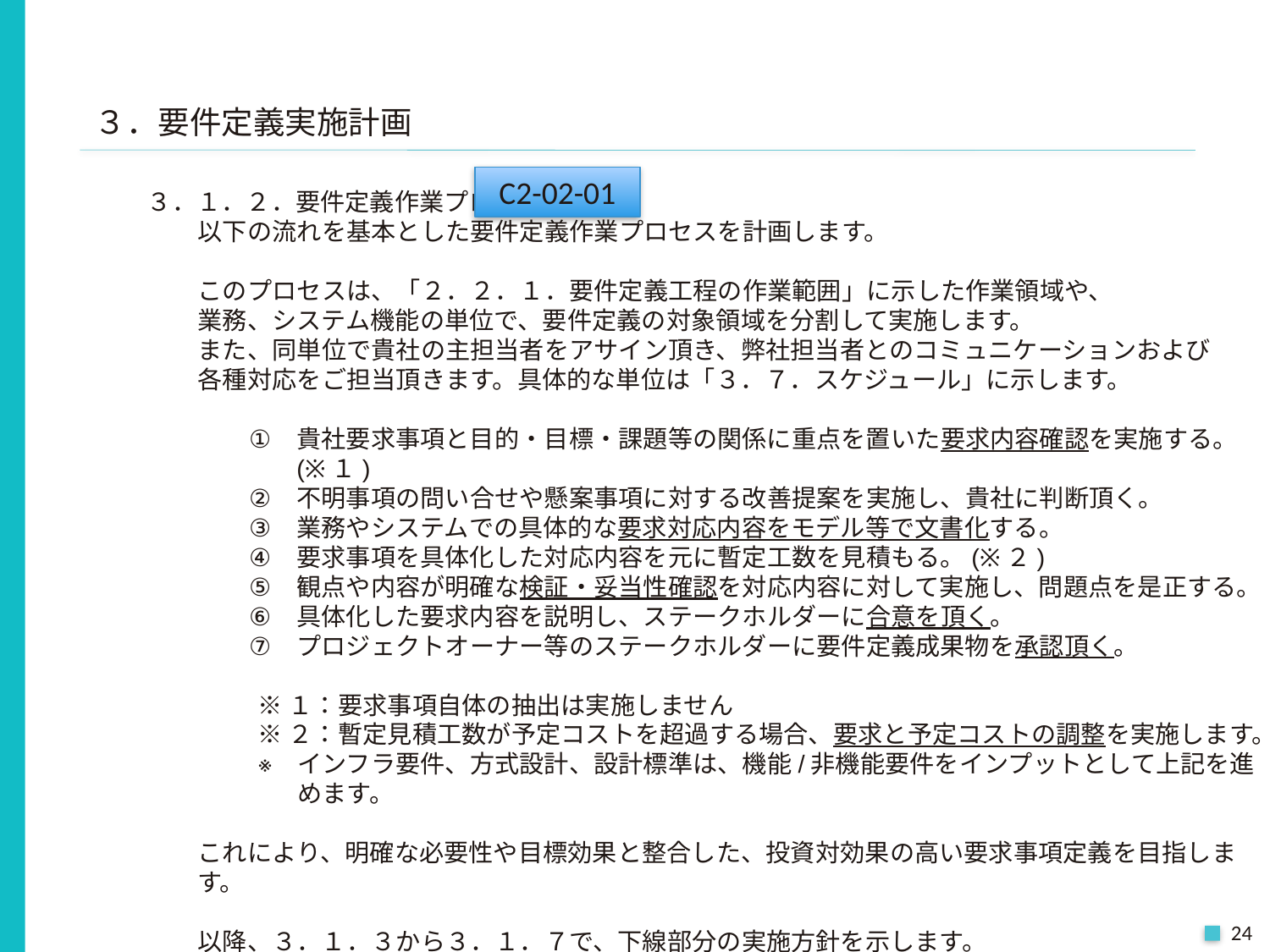

３．要件定義実施計画
C2-02-01
　　３．１．２．要件定義作業プロセス
以下の流れを基本とした要件定義作業プロセスを計画します。

このプロセスは、「２．２．１．要件定義工程の作業範囲」に示した作業領域や、
業務、システム機能の単位で、要件定義の対象領域を分割して実施します。
また、同単位で貴社の主担当者をアサイン頂き、弊社担当者とのコミュニケーションおよび
各種対応をご担当頂きます。具体的な単位は「３．７．スケジュール」に示します。

貴社要求事項と目的・目標・課題等の関係に重点を置いた要求内容確認を実施する。(※１)
不明事項の問い合せや懸案事項に対する改善提案を実施し、貴社に判断頂く。
業務やシステムでの具体的な要求対応内容をモデル等で文書化する。
要求事項を具体化した対応内容を元に暫定工数を見積もる。(※２)
観点や内容が明確な検証・妥当性確認を対応内容に対して実施し、問題点を是正する。
具体化した要求内容を説明し、ステークホルダーに合意を頂く。
プロジェクトオーナー等のステークホルダーに要件定義成果物を承認頂く。

※１：要求事項自体の抽出は実施しません
※２：暫定見積工数が予定コストを超過する場合、要求と予定コストの調整を実施します。
インフラ要件、方式設計、設計標準は、機能/非機能要件をインプットとして上記を進めます。

これにより、明確な必要性や目標効果と整合した、投資対効果の高い要求事項定義を目指します。

以降、３．１．３から３．１．７で、下線部分の実施方針を示します。
24